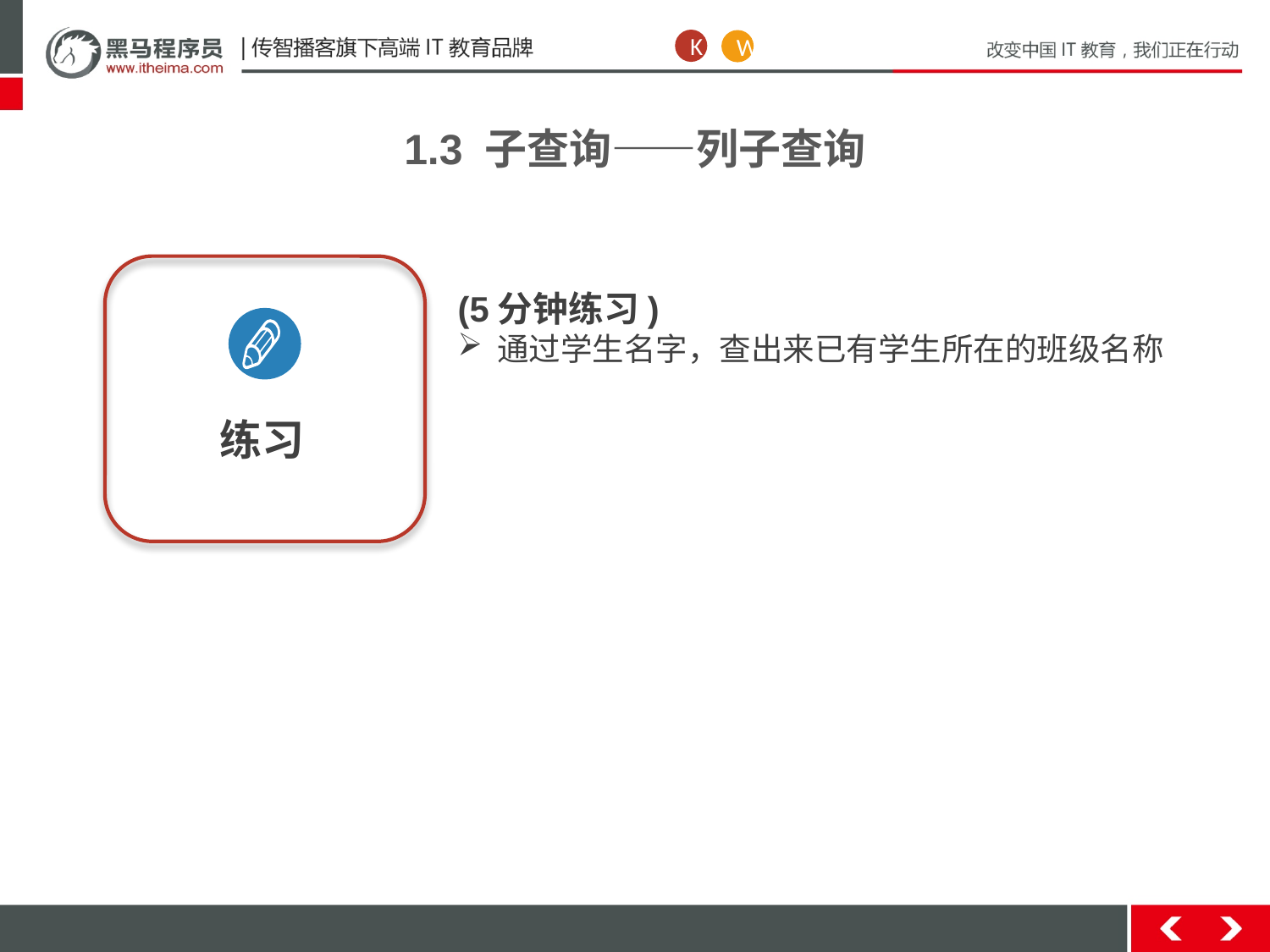

K
W
1.3 子查询——列子查询

练习
(5分钟练习)
通过学生名字，查出来已有学生所在的班级名称